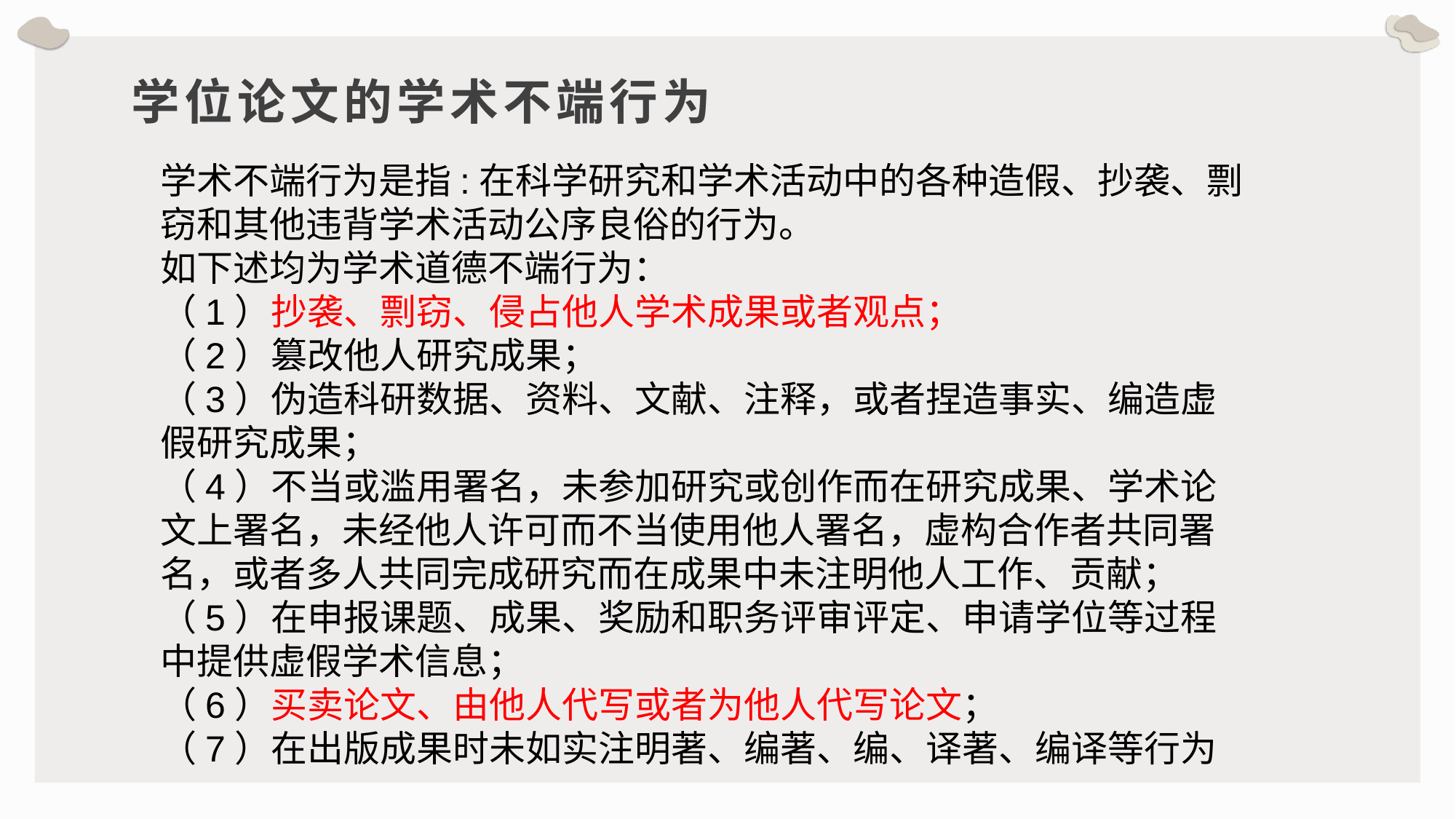

学位论文的学术不端行为
学术不端行为是指:在科学研究和学术活动中的各种造假、抄袭、剽窃和其他违背学术活动公序良俗的行为。
如下述均为学术道德不端行为：
（1）抄袭、剽窃、侵占他人学术成果或者观点；
（2）篡改他人研究成果；
（3）伪造科研数据、资料、文献、注释，或者捏造事实、编造虚假研究成果；
（4）不当或滥用署名，未参加研究或创作而在研究成果、学术论文上署名，未经他人许可而不当使用他人署名，虚构合作者共同署名，或者多人共同完成研究而在成果中未注明他人工作、贡献；
（5）在申报课题、成果、奖励和职务评审评定、申请学位等过程中提供虚假学术信息；
（6）买卖论文、由他人代写或者为他人代写论文；
（7）在出版成果时未如实注明著、编著、编、译著、编译等行为